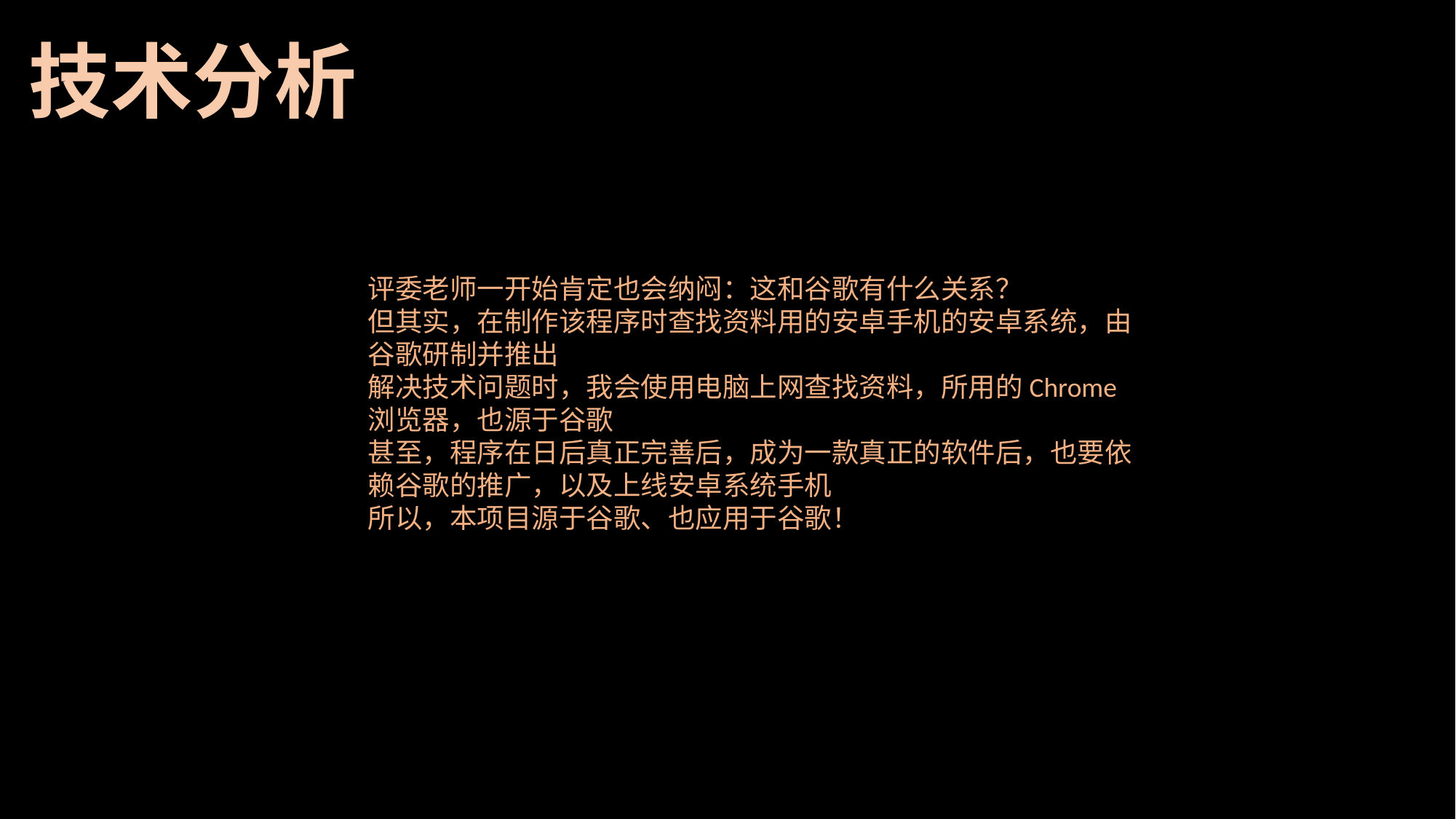

技术分析
评委老师一开始肯定也会纳闷：这和谷歌有什么关系？
但其实，在制作该程序时查找资料用的安卓手机的安卓系统，由谷歌研制并推出
解决技术问题时，我会使用电脑上网查找资料，所用的Chrome浏览器，也源于谷歌
甚至，程序在日后真正完善后，成为一款真正的软件后，也要依赖谷歌的推广，以及上线安卓系统手机
所以，本项目源于谷歌、也应用于谷歌！